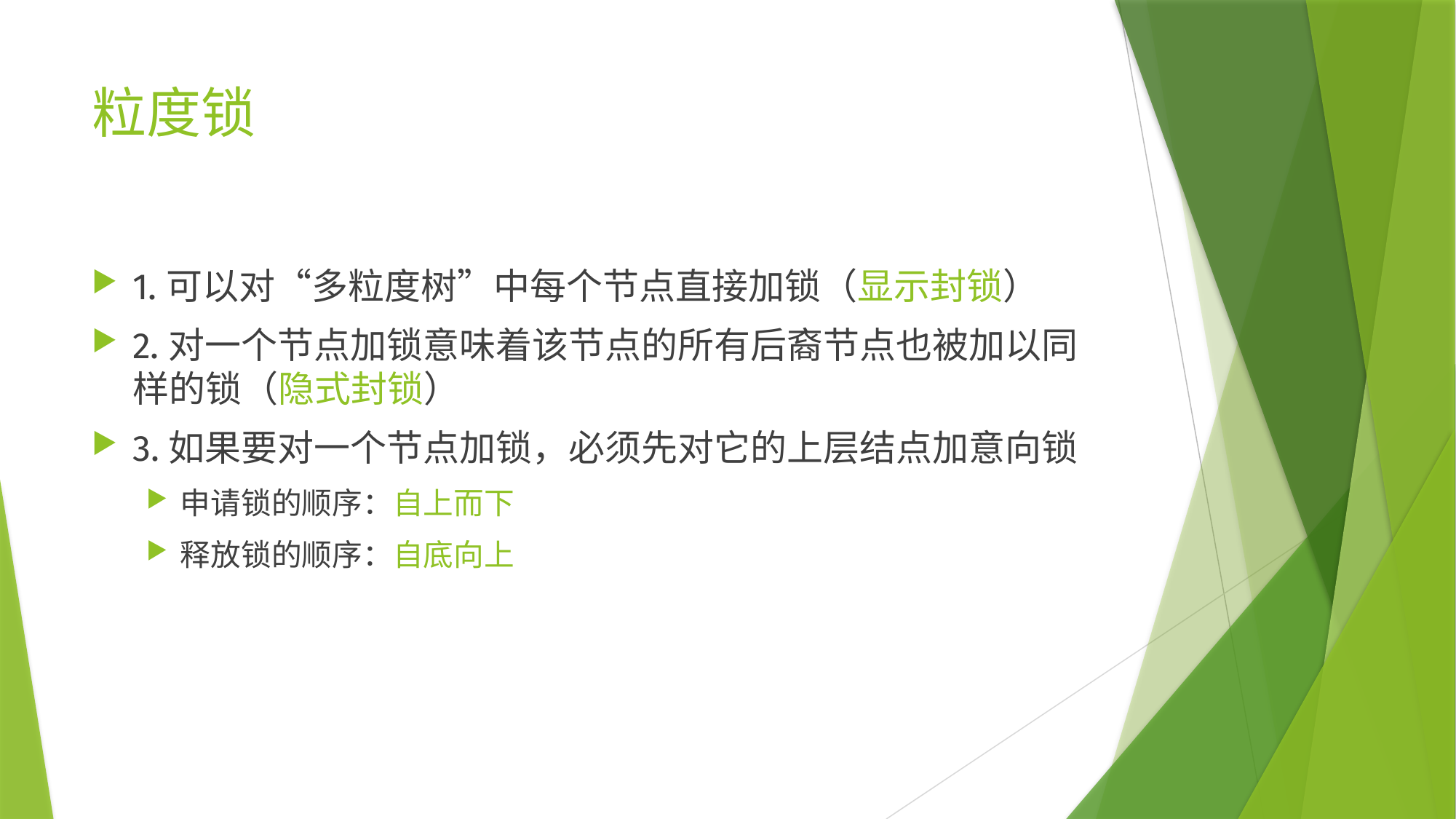

# 粒度锁
1.可以对“多粒度树”中每个节点直接加锁（显示封锁）
2.对一个节点加锁意味着该节点的所有后裔节点也被加以同样的锁（隐式封锁）
3.如果要对一个节点加锁，必须先对它的上层结点加意向锁
申请锁的顺序：自上而下
释放锁的顺序：自底向上